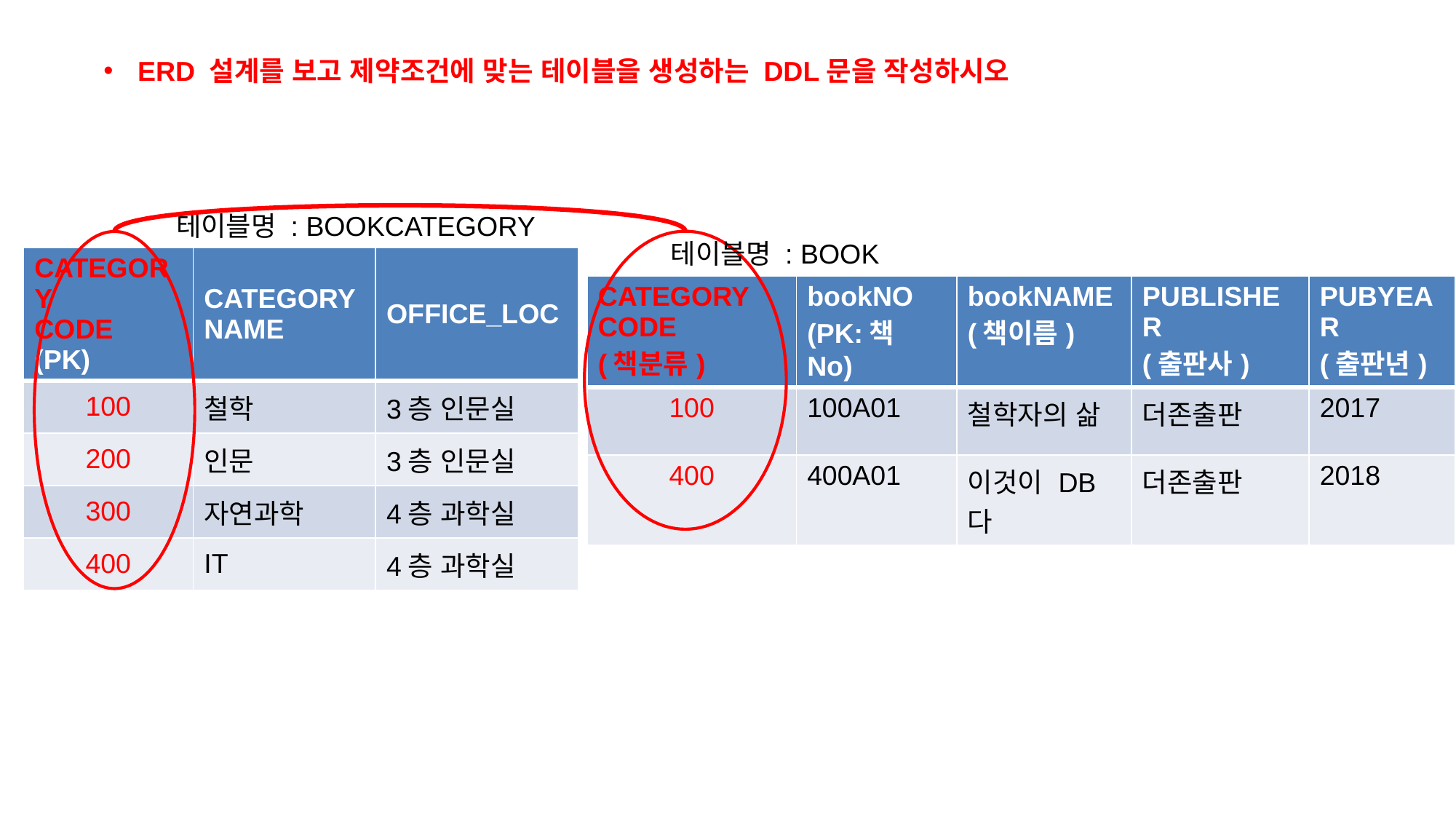

ERD 설계를 보고 제약조건에 맞는 테이블을 생성하는 DDL문을 작성하시오
테이블명 : BOOKCATEGORY

테이블명 : BOOK
| CATEGORY CODE (PK) | CATEGORY NAME | OFFICE\_LOC |
| --- | --- | --- |
| 100 | 철학 | 3층 인문실 |
| 200 | 인문 | 3층 인문실 |
| 300 | 자연과학 | 4층 과학실 |
| 400 | IT | 4층 과학실 |
| CATEGORY CODE (책분류) | bookNO (PK:책No) | bookNAME (책이름) | PUBLISHER (출판사) | PUBYEAR (출판년) |
| --- | --- | --- | --- | --- |
| 100 | 100A01 | 철학자의 삶 | 더존출판 | 2017 |
| 400 | 400A01 | 이것이 DB다 | 더존출판 | 2018 |